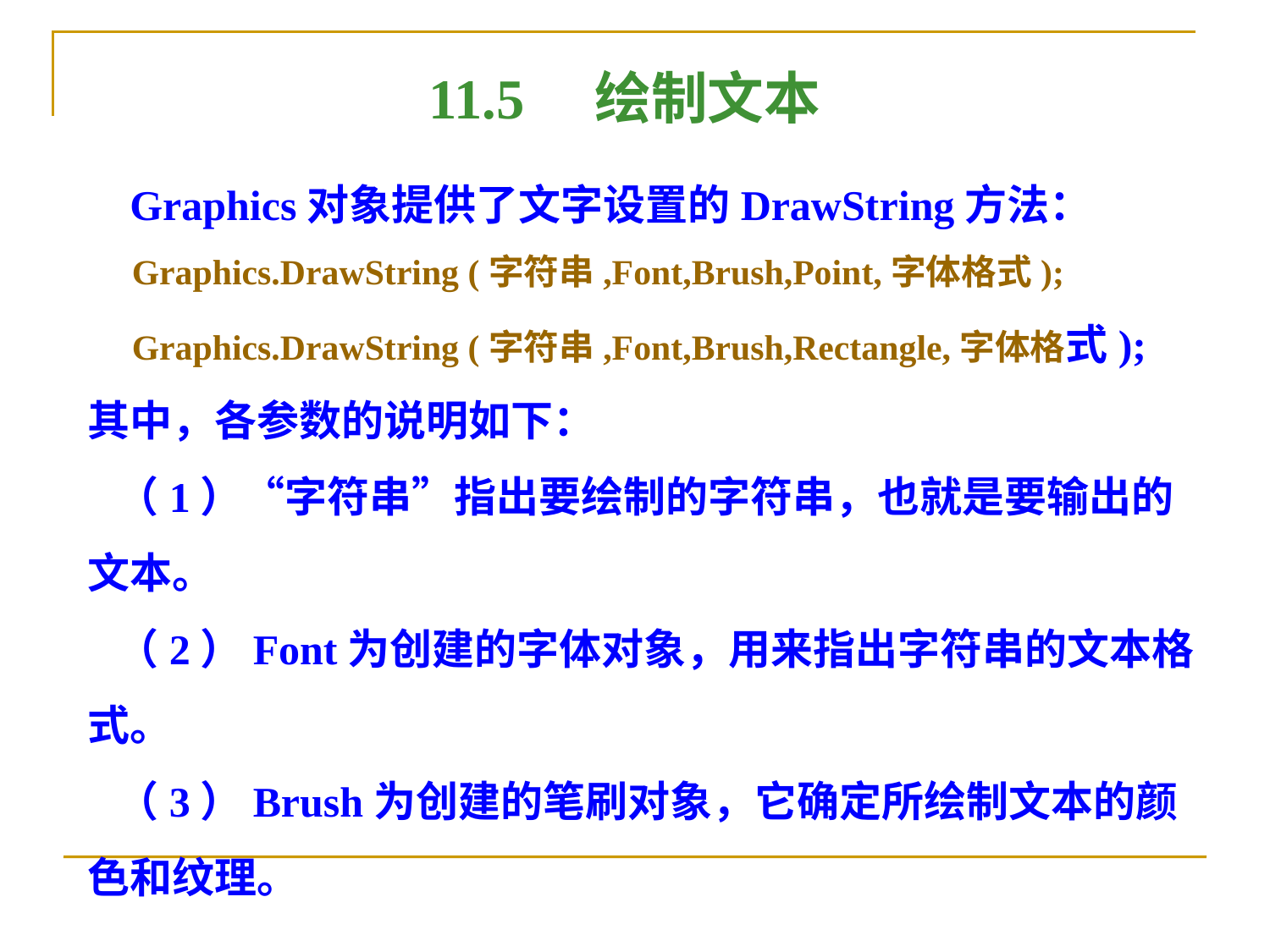

11.5　绘制文本
    Graphics对象提供了文字设置的DrawString方法：
     Graphics.DrawString (字符串,Font,Brush,Point,字体格式);
     Graphics.DrawString (字符串,Font,Brush,Rectangle,字体格式);
其中，各参数的说明如下：
  （1）“字符串”指出要绘制的字符串，也就是要输出的文本。
  （2）Font为创建的字体对象，用来指出字符串的文本格式。
  （3）Brush为创建的笔刷对象，它确定所绘制文本的颜色和纹理。